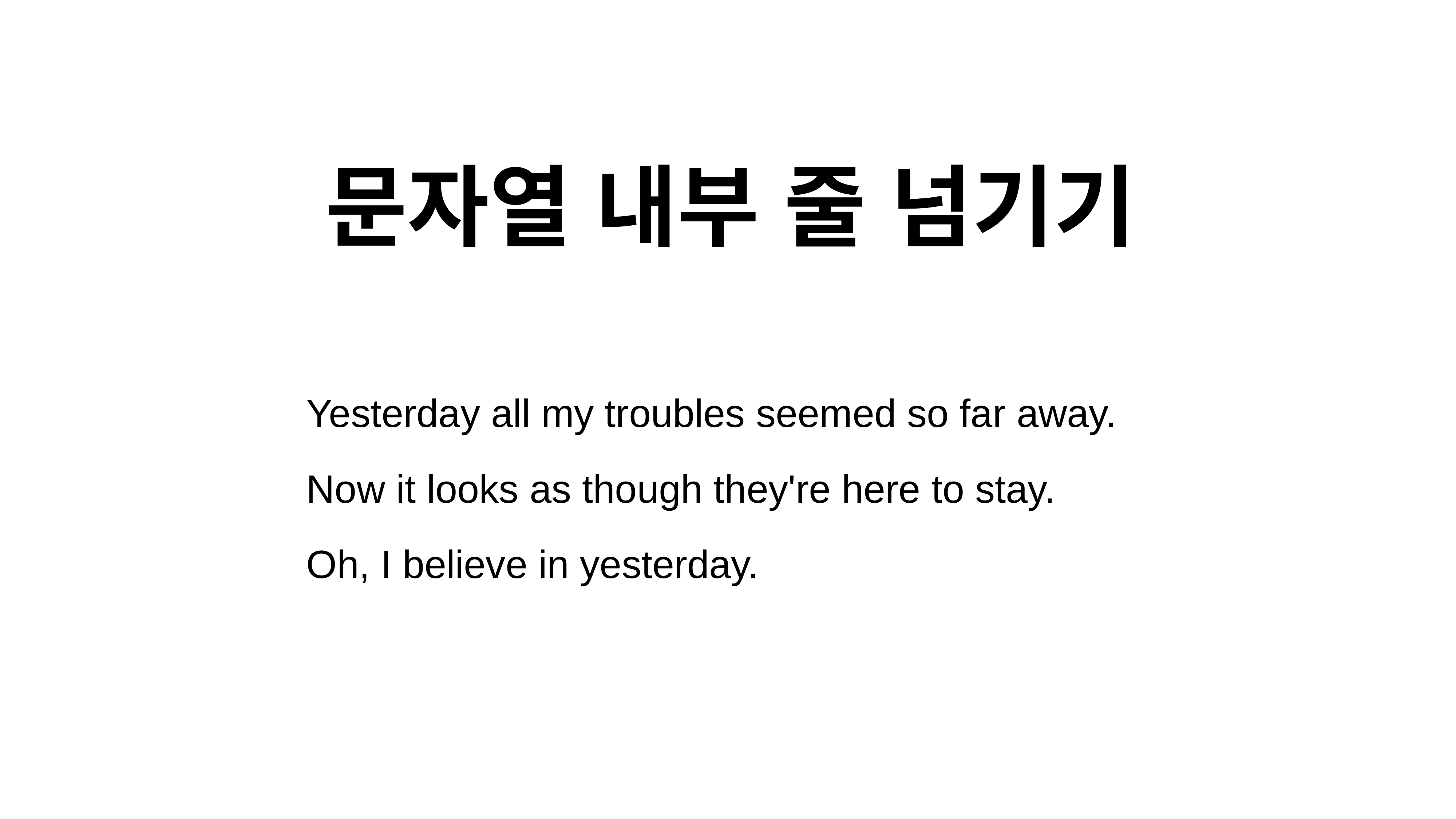

문자열 내부 줄 넘기기
Yesterday all my troubles seemed so far away.
Now it looks as though they're here to stay.
Oh, I believe in yesterday.